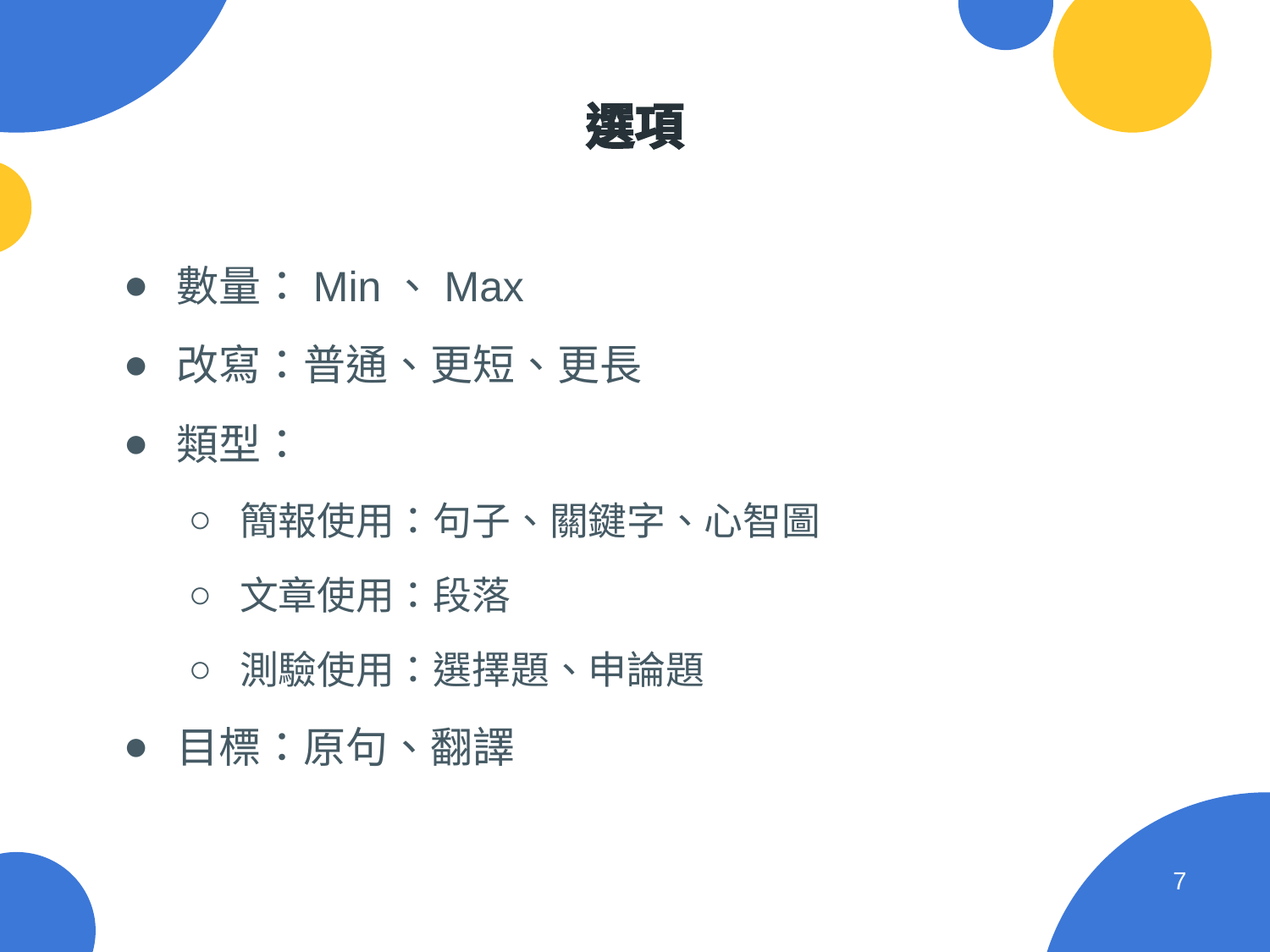

# 選項
數量：Min、Max
改寫：普通、更短、更長
類型：
簡報使用：句子、關鍵字、心智圖
文章使用：段落
測驗使用：選擇題、申論題
目標：原句、翻譯
7